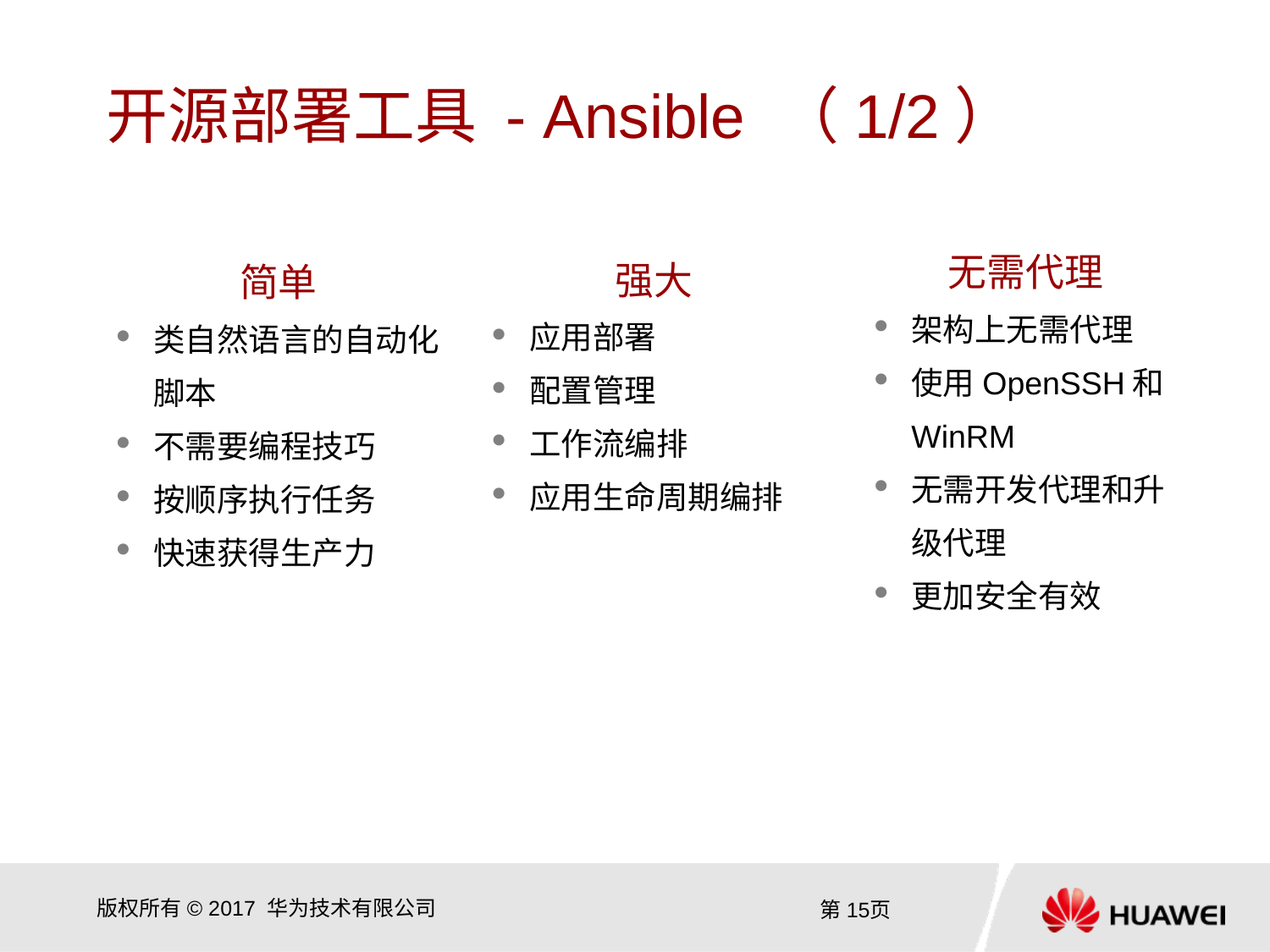

# 开源部署工具 - Ansible （1/2）

无需代理
架构上无需代理
使用OpenSSH和WinRM
无需开发代理和升级代理
更加安全有效
强大
应用部署
配置管理
工作流编排
应用生命周期编排
简单
类自然语言的自动化脚本
不需要编程技巧
按顺序执行任务
快速获得生产力